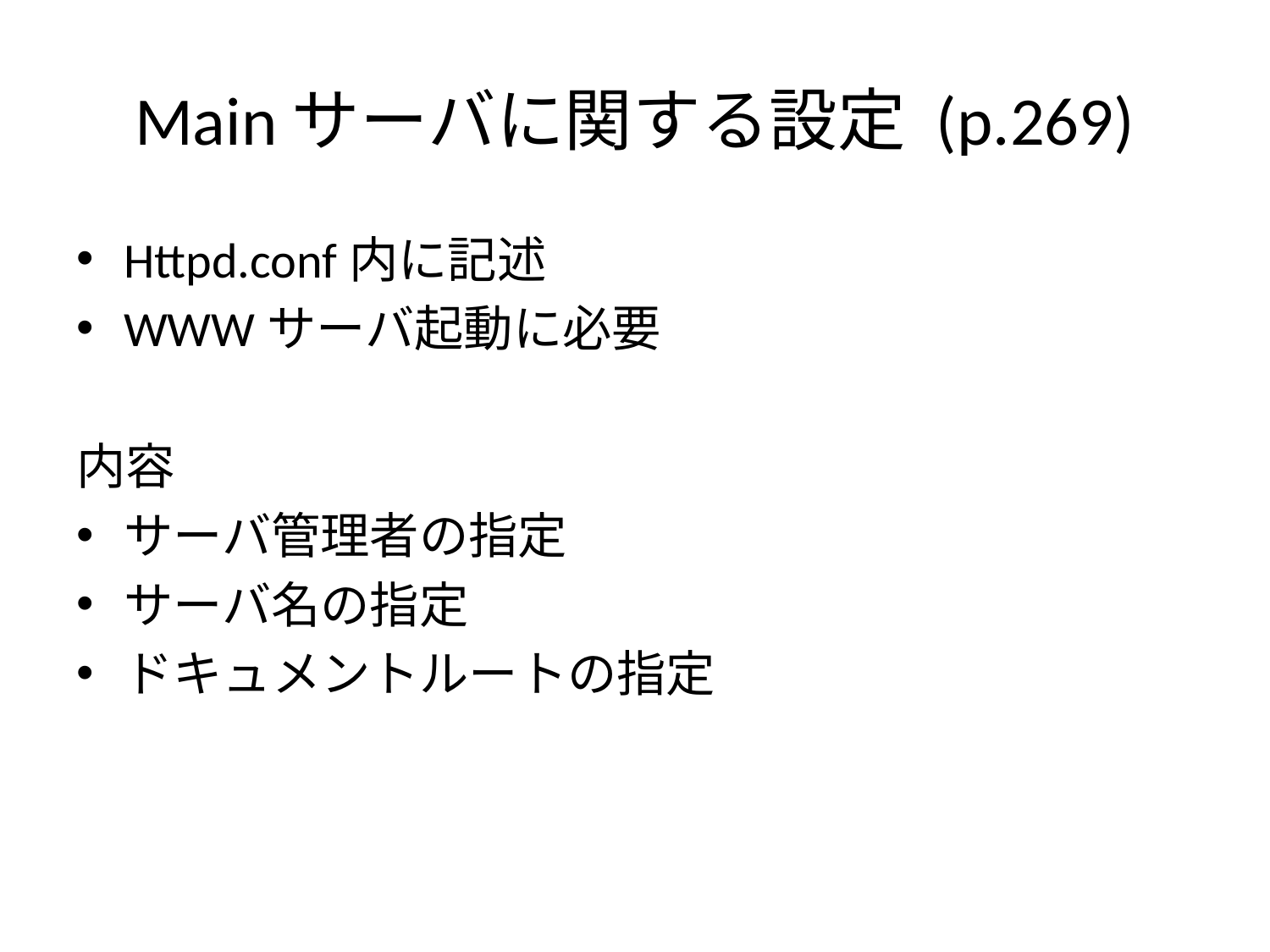

# Mainサーバに関する設定 (p.269)
Httpd.conf内に記述
WWWサーバ起動に必要

内容
サーバ管理者の指定
サーバ名の指定
ドキュメントルートの指定